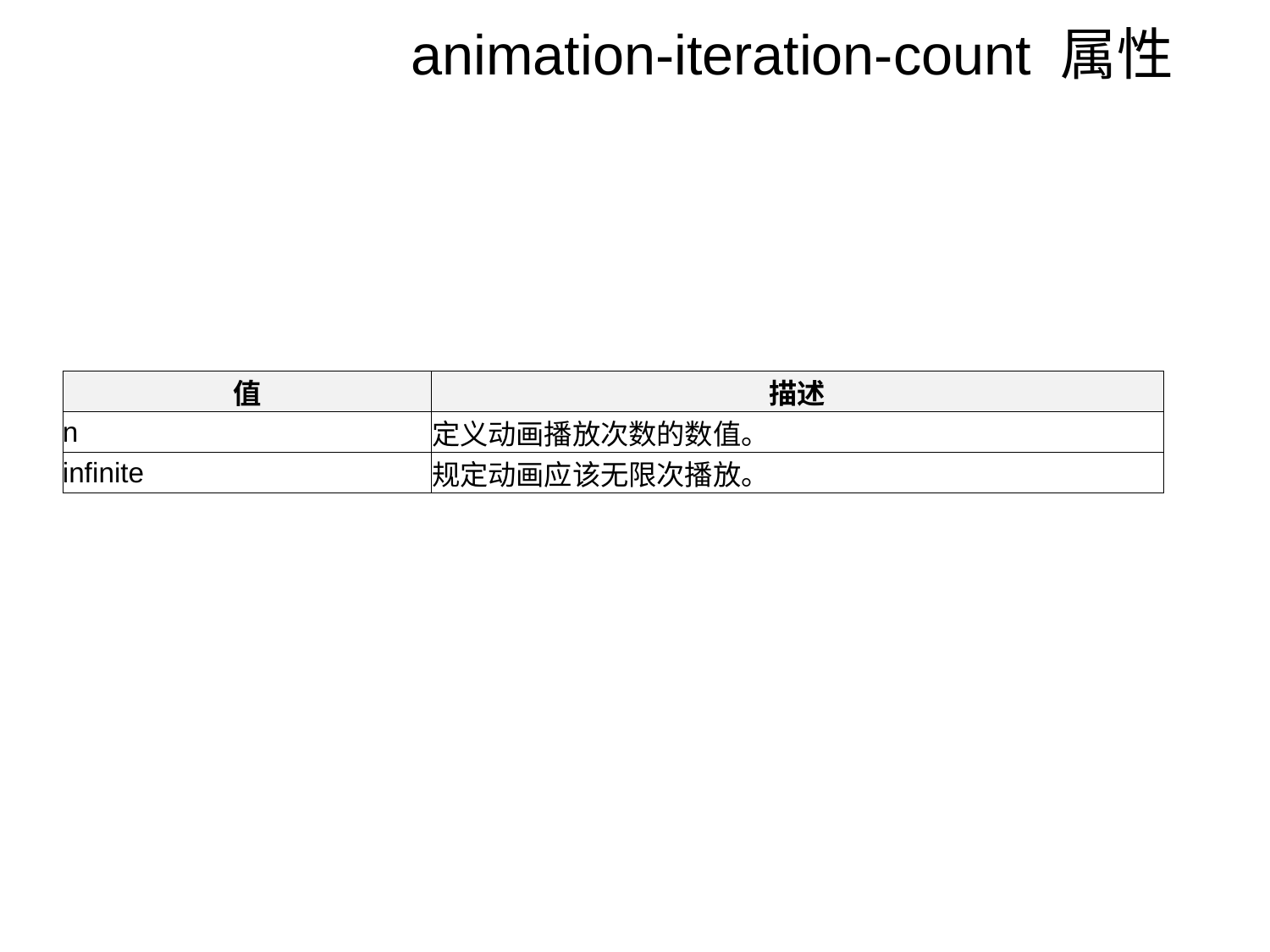

# animation-iteration-count 属性
| 值 | 描述 |
| --- | --- |
| n | 定义动画播放次数的数值。 |
| infinite | 规定动画应该无限次播放。 |